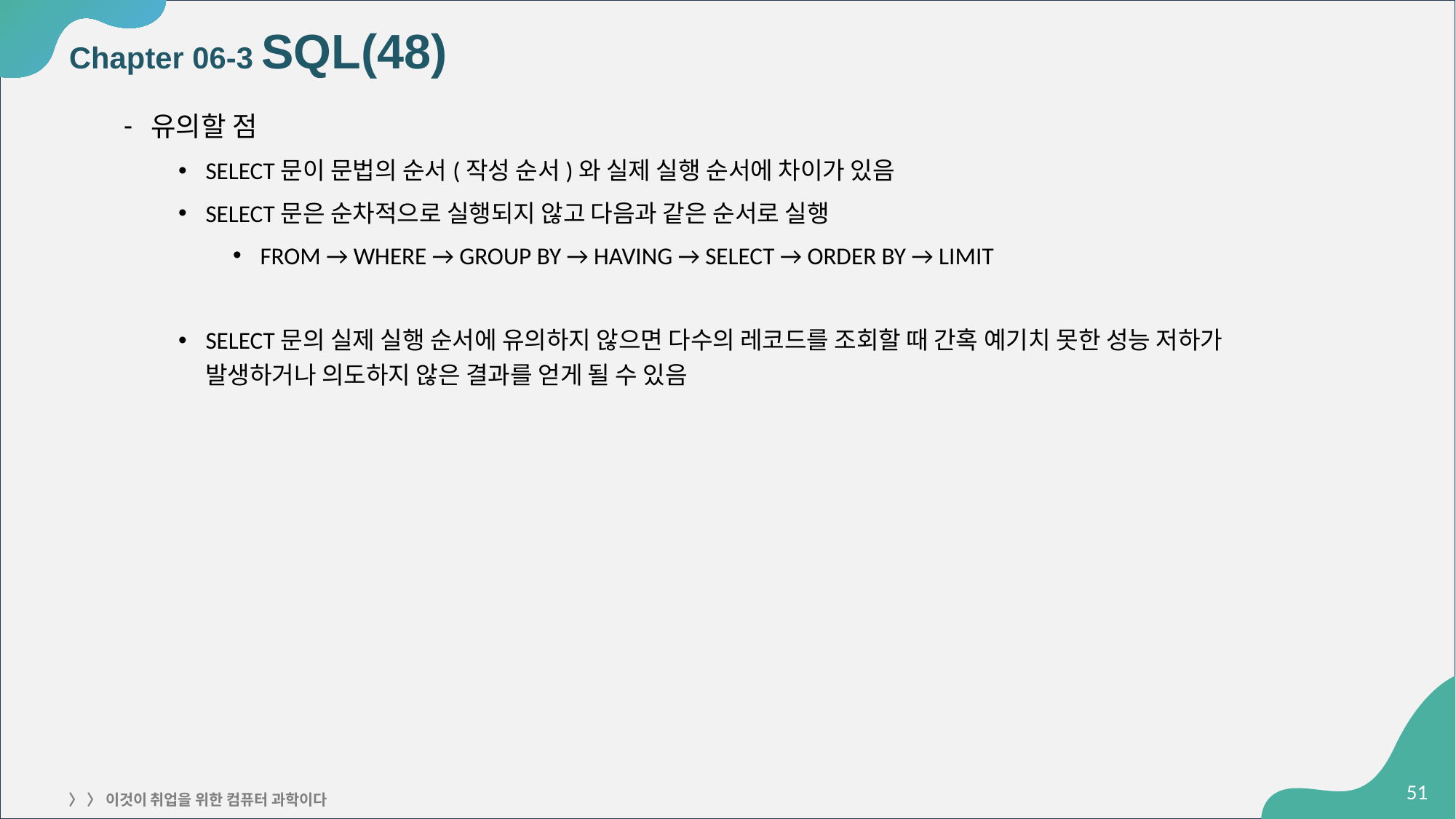

# Chapter 06-3 SQL(48)
유의할 점
SELECT문이 문법의 순서(작성 순서)와 실제 실행 순서에 차이가 있음
SELECT문은 순차적으로 실행되지 않고 다음과 같은 순서로 실행
FROM → WHERE → GROUP BY → HAVING → SELECT → ORDER BY → LIMIT

SELECT문의 실제 실행 순서에 유의하지 않으면 다수의 레코드를 조회할 때 간혹 예기치 못한 성능 저하가
발생하거나 의도하지 않은 결과를 얻게 될 수 있음
51
〉 〉 이것이 취업을 위한 컴퓨터 과학이다